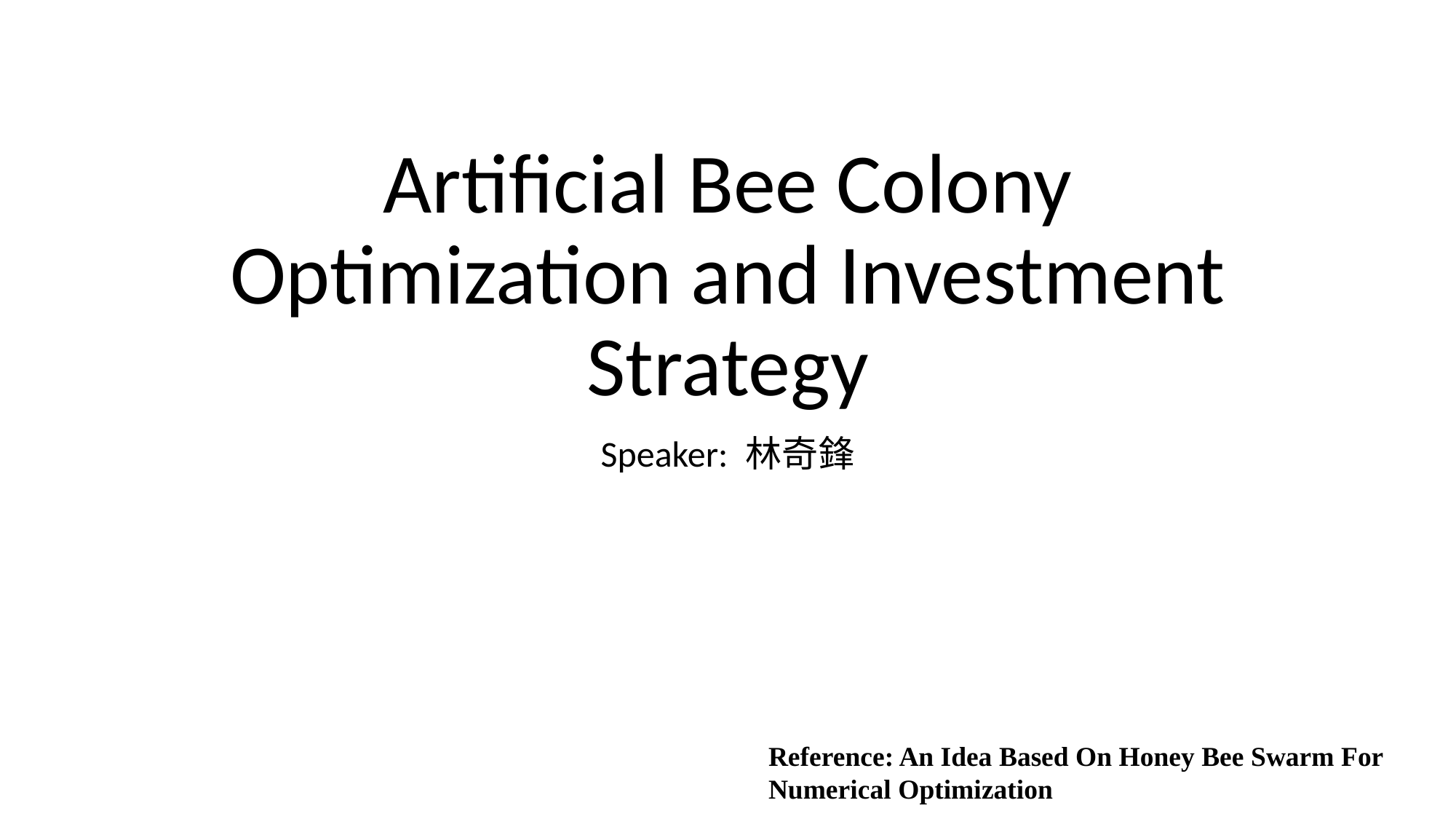

# Artificial Bee Colony Optimization and Investment Strategy
Speaker: 林奇鋒
Reference: An Idea Based On Honey Bee Swarm For Numerical Optimization